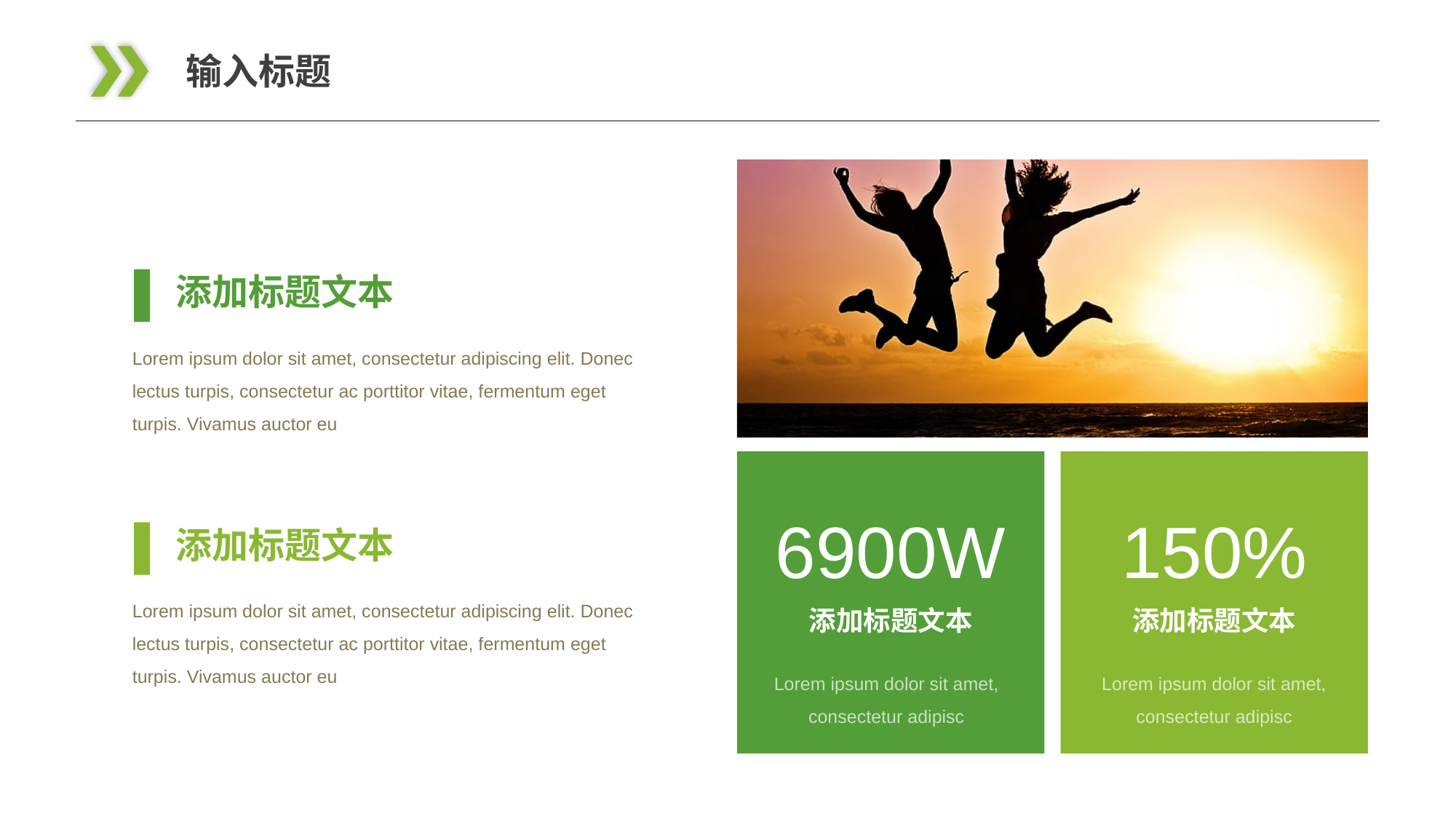

输入标题

添加标题文本

Lorem ipsum dolor sit amet, consectetur adipiscing elit. Donec lectus turpis, consectetur ac porttitor vitae, fermentum eget turpis. Vivamus auctor eu

6900W
150%
添加标题文本

Lorem ipsum dolor sit amet, consectetur adipiscing elit. Donec lectus turpis, consectetur ac porttitor vitae, fermentum eget turpis. Vivamus auctor eu
添加标题文本
添加标题文本
Lorem ipsum dolor sit amet, consectetur adipisc
Lorem ipsum dolor sit amet, consectetur adipisc